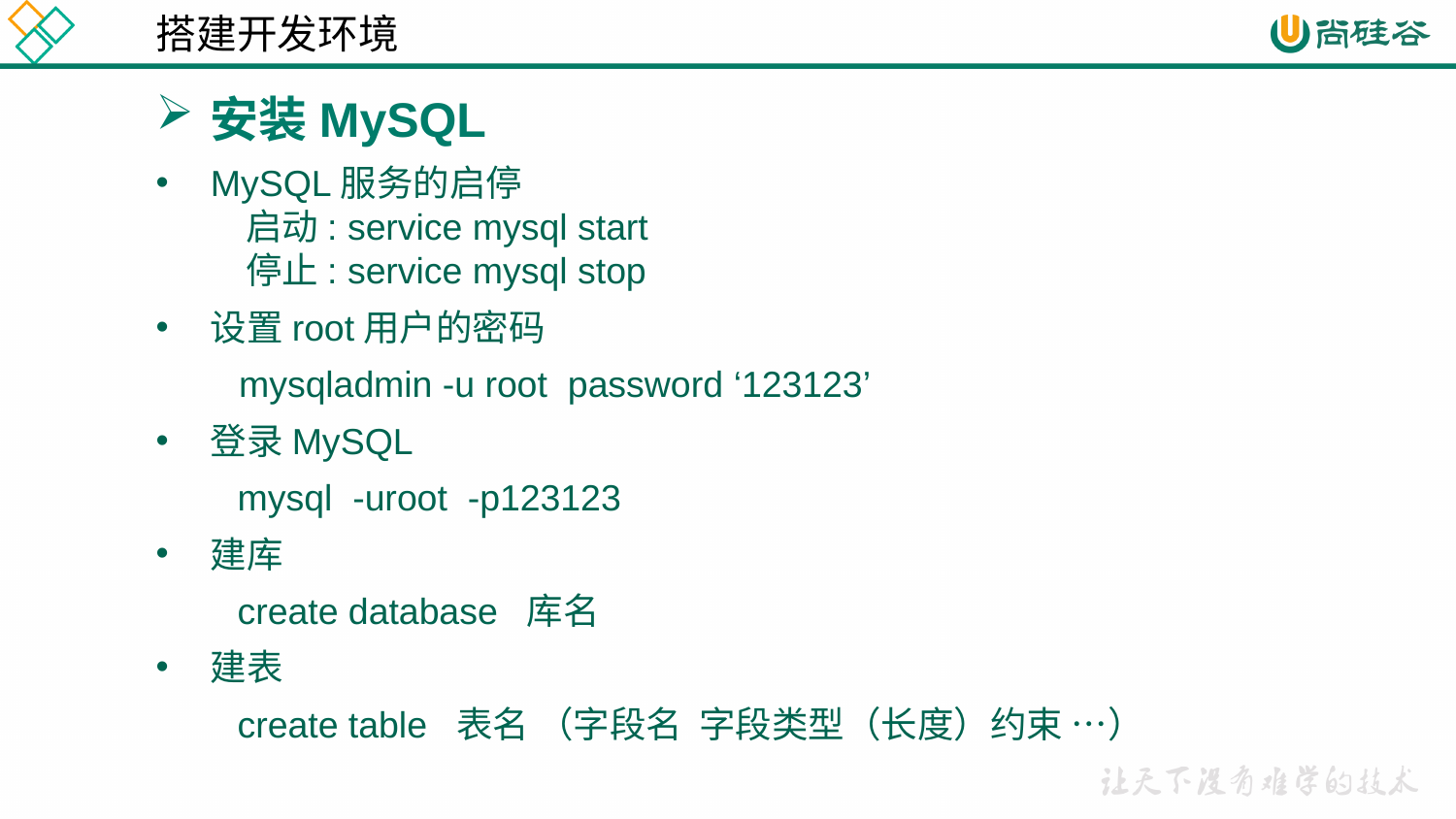

搭建开发环境
安装MySQL
MySQL服务的启停
 启动: service mysql start
 停止: service mysql stop
设置root用户的密码
 mysqladmin -u root  password ‘123123’
登录MySQL
        mysql  -uroot  -p123123
建库
        create database  库名
建表
        create table  表名 （字段名  字段类型（长度）约束 …）